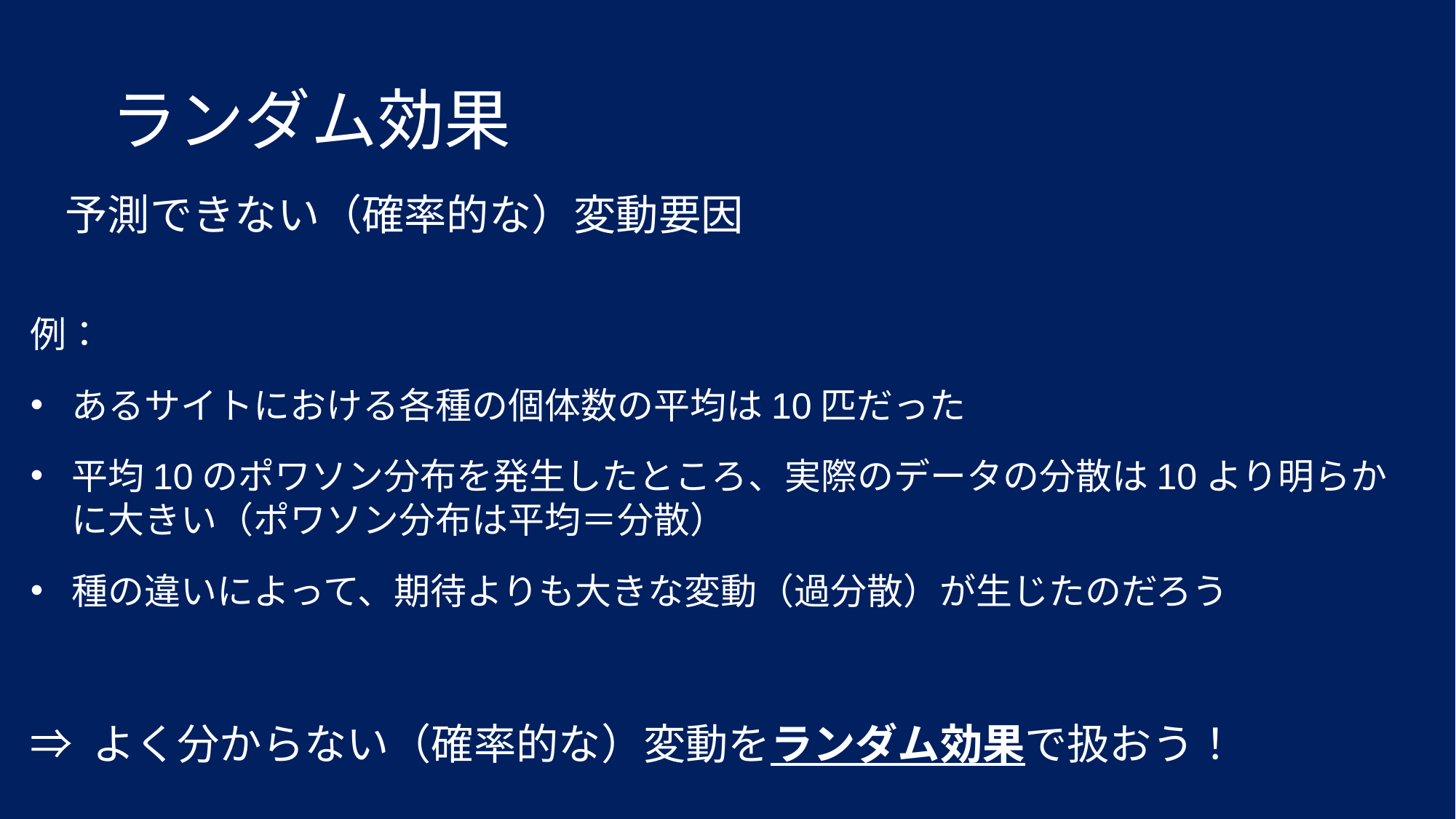

# ランダム効果
予測できない（確率的な）変動要因
例：
あるサイトにおける各種の個体数の平均は10匹だった
平均10のポワソン分布を発生したところ、実際のデータの分散は10より明らかに大きい（ポワソン分布は平均＝分散）
種の違いによって、期待よりも大きな変動（過分散）が生じたのだろう

⇒ よく分からない（確率的な）変動をランダム効果で扱おう！